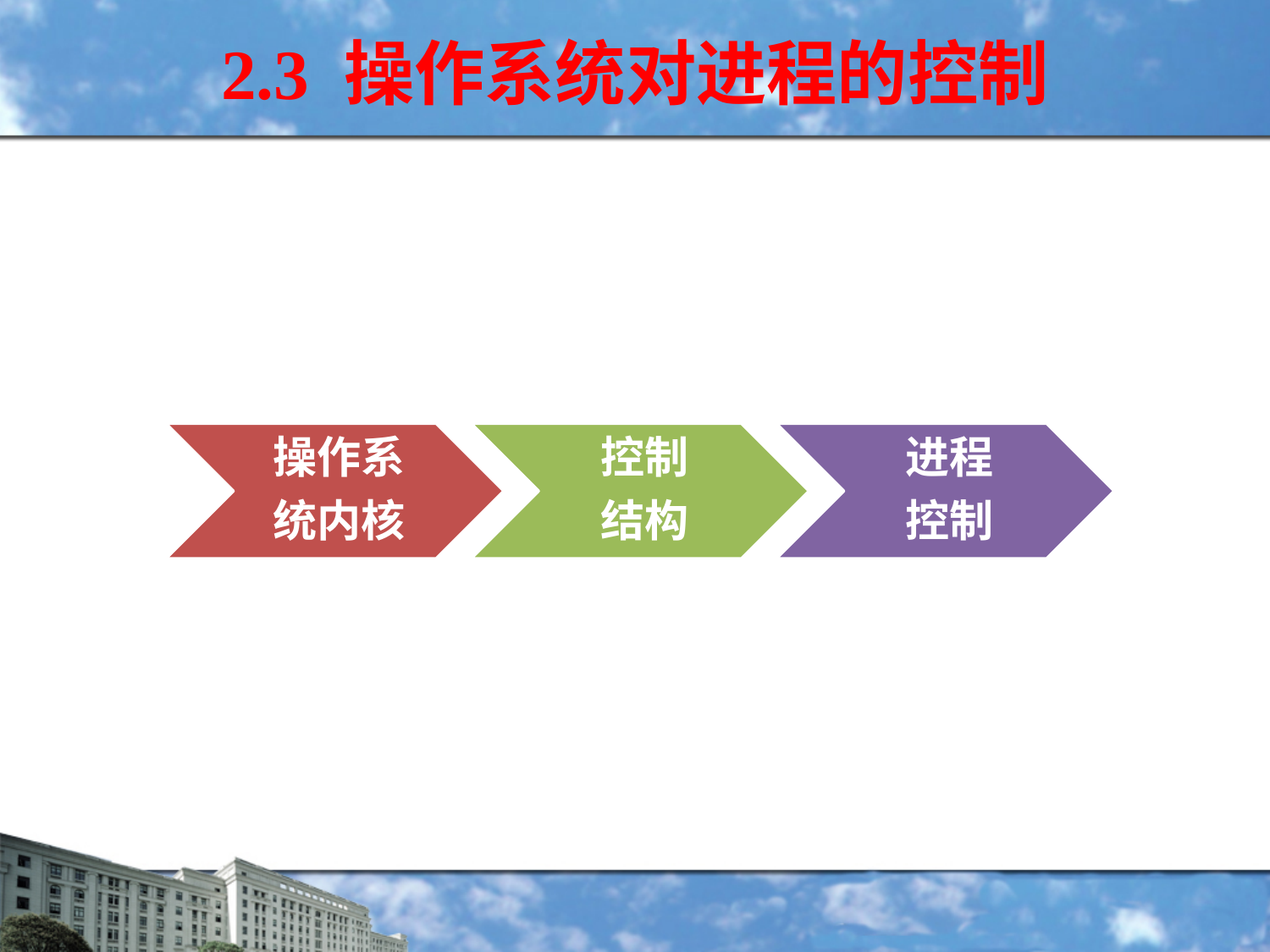

2.3 操作系统对进程的控制
操作系
统内核
控制
结构
进程
控制